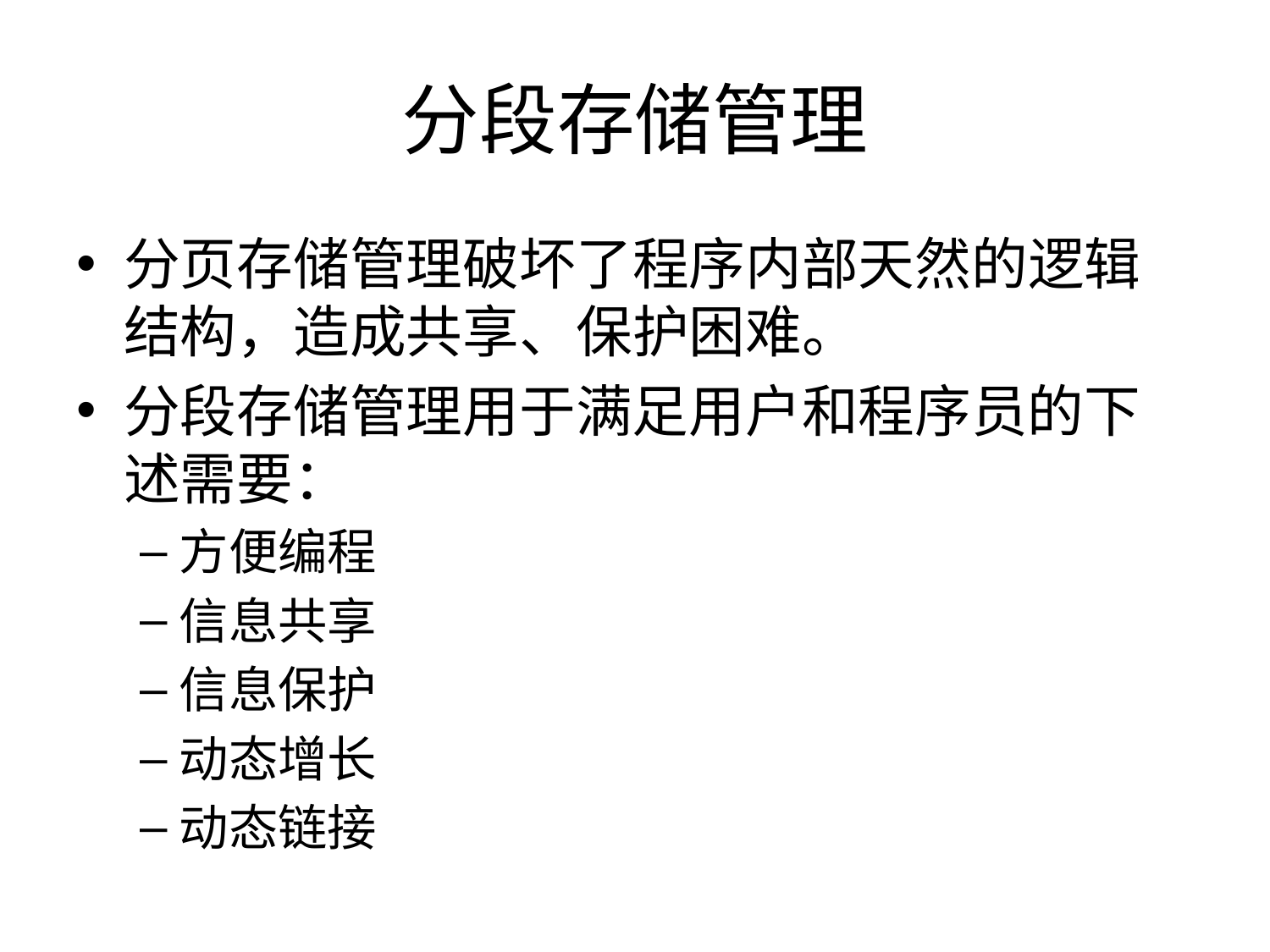

# 分段存储管理
分页存储管理破坏了程序内部天然的逻辑结构，造成共享、保护困难。
分段存储管理用于满足用户和程序员的下述需要：
方便编程
信息共享
信息保护
动态增长
动态链接